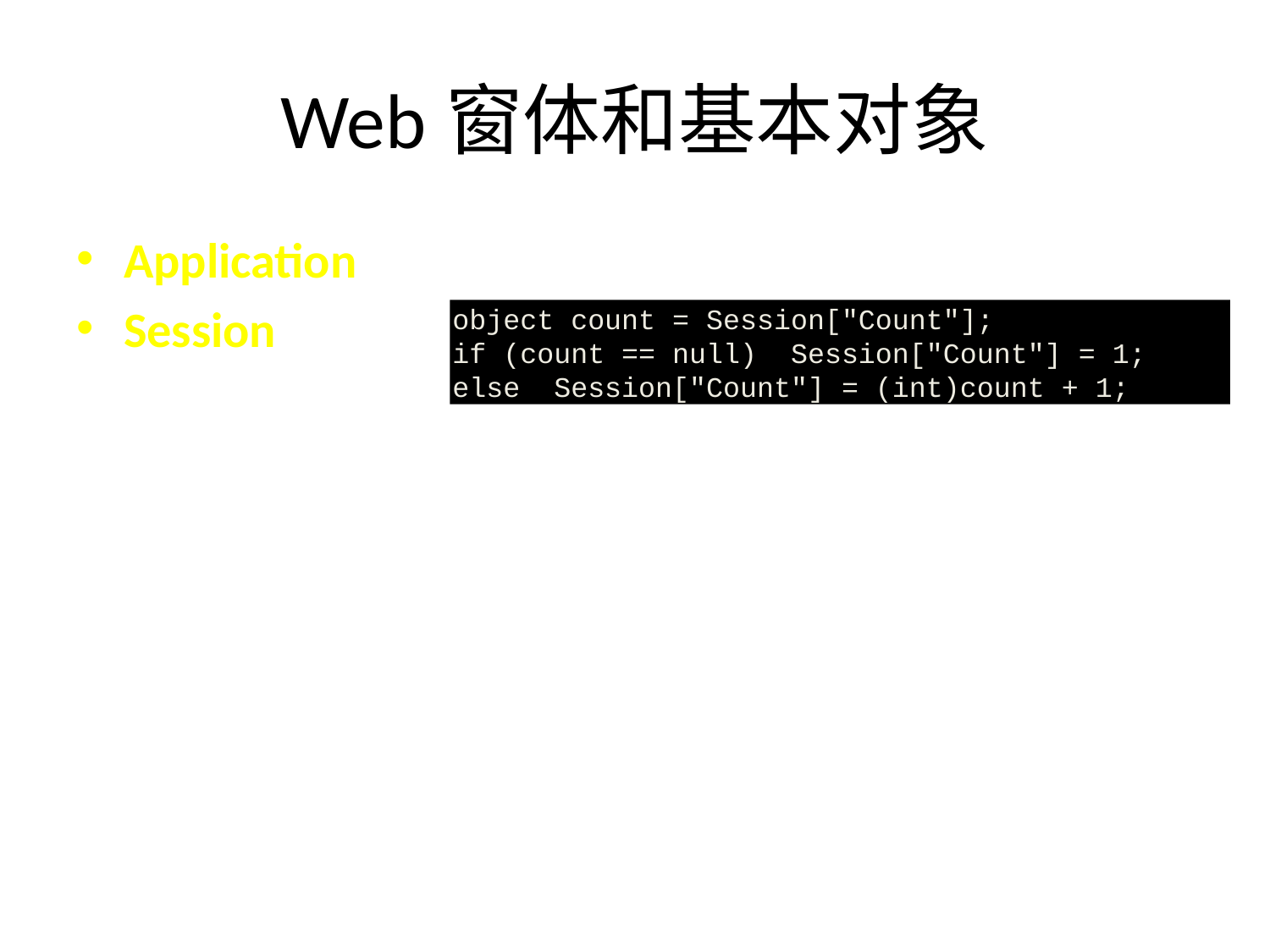

# Web窗体和基本对象
Application
Session
object count = Session["Count"];
if (count == null)  Session["Count"] = 1;
else  Session["Count"] = (int)count + 1;
14